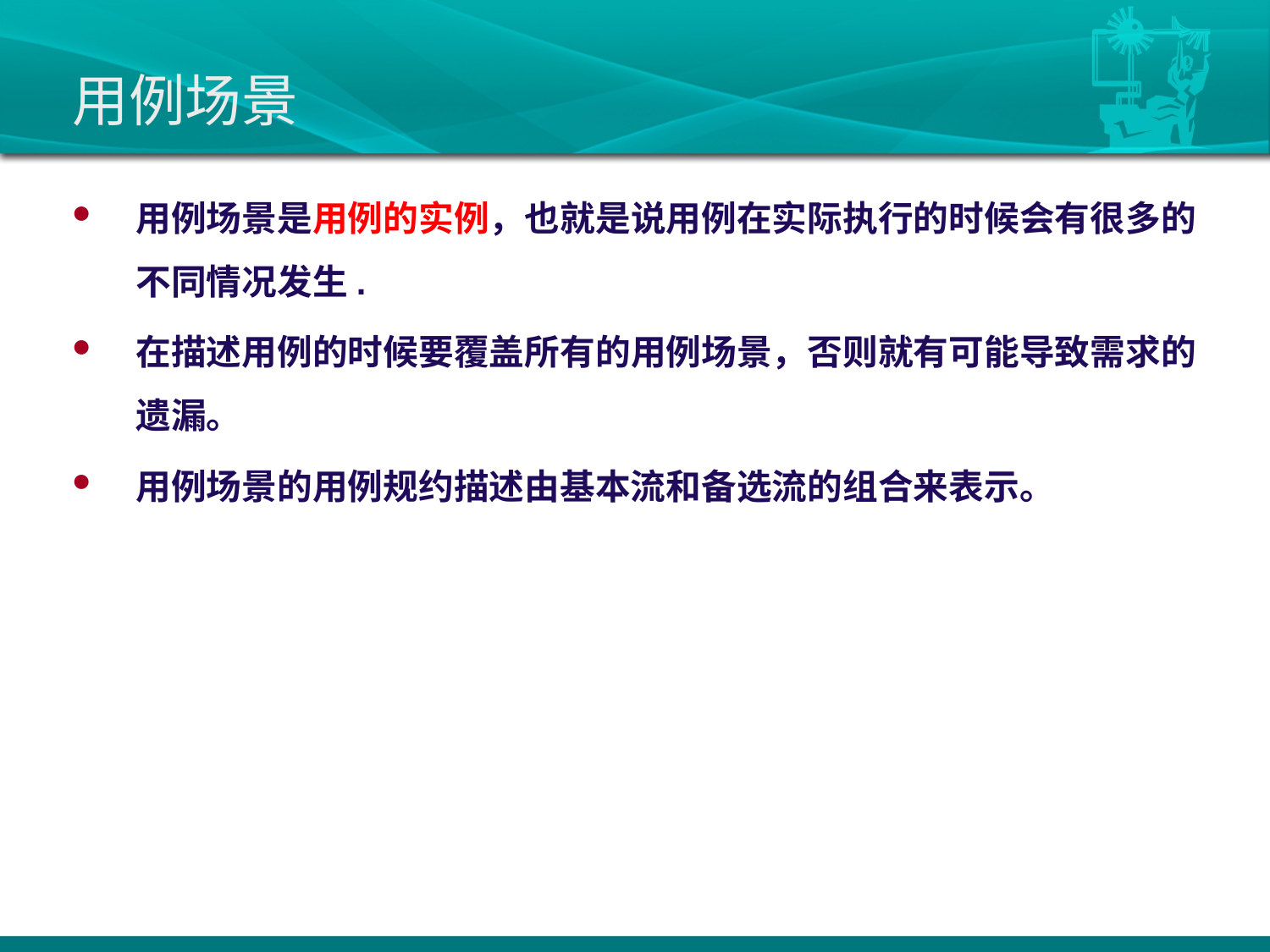

# 用例场景
用例场景是用例的实例，也就是说用例在实际执行的时候会有很多的不同情况发生.
在描述用例的时候要覆盖所有的用例场景，否则就有可能导致需求的遗漏。
用例场景的用例规约描述由基本流和备选流的组合来表示。